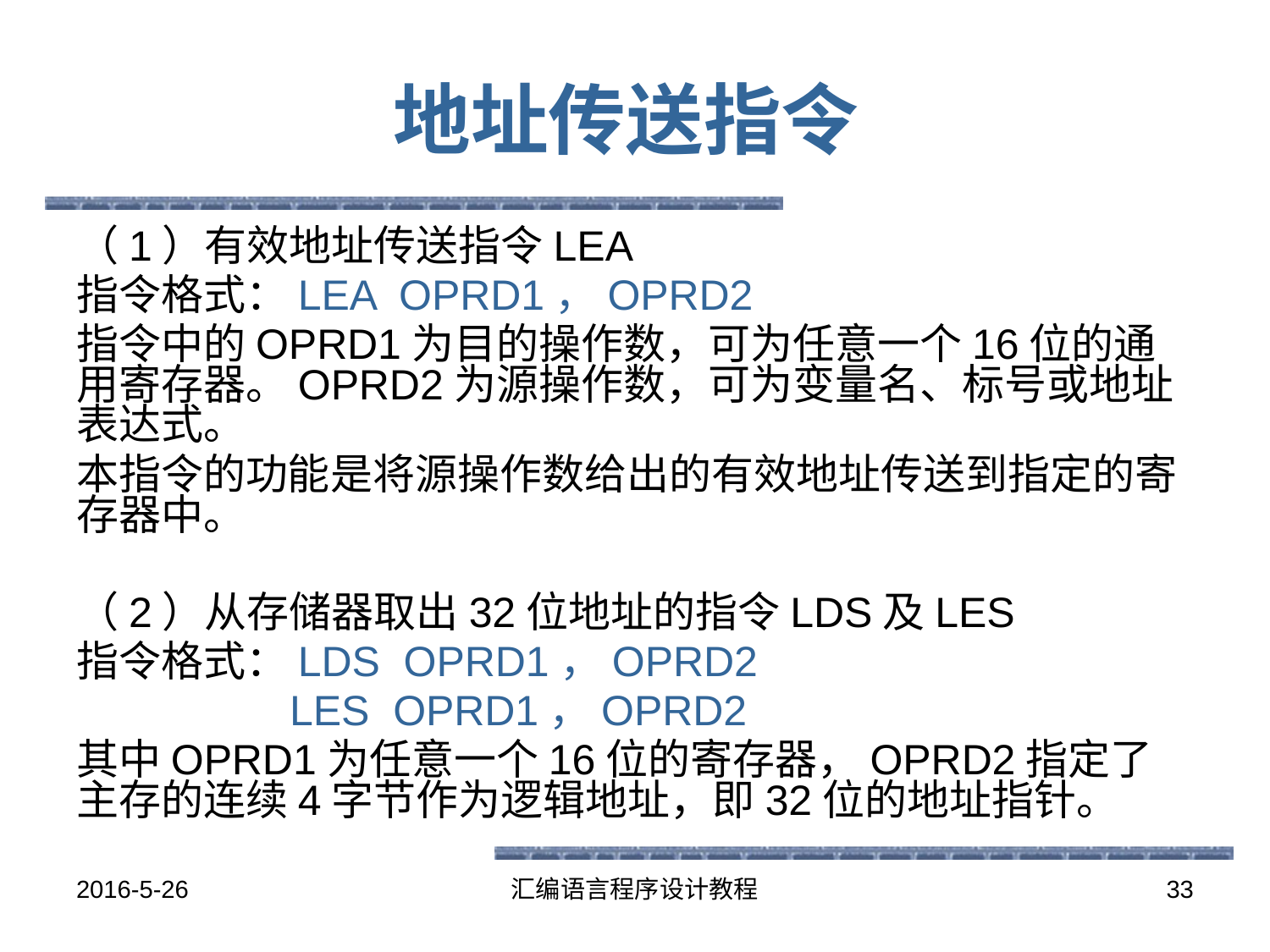

# 地址传送指令
（1）有效地址传送指令LEA
指令格式：LEA  OPRD1，OPRD2
指令中的OPRD1为目的操作数，可为任意一个16位的通用寄存器。OPRD2为源操作数，可为变量名、标号或地址表达式。
本指令的功能是将源操作数给出的有效地址传送到指定的寄存器中。

（2）从存储器取出32位地址的指令LDS及LES
指令格式：LDS  OPRD1，OPRD2
                  LES  OPRD1，OPRD2
其中OPRD1为任意一个16位的寄存器，OPRD2指定了主存的连续4字节作为逻辑地址，即32位的地址指针。
2016-5-26
汇编语言程序设计教程
33